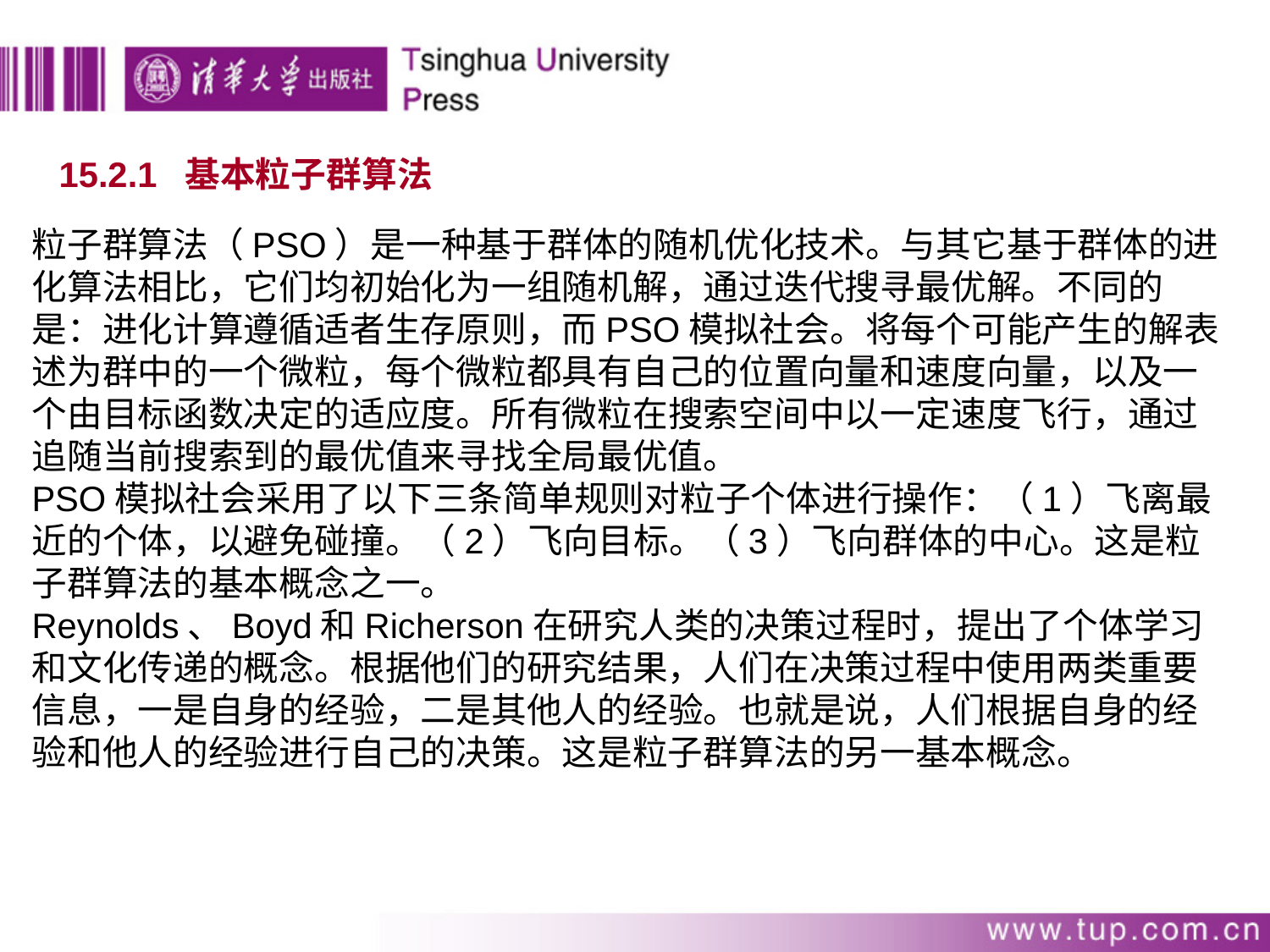

15.2.1  基本粒子群算法
粒子群算法（PSO）是一种基于群体的随机优化技术。与其它基于群体的进化算法相比，它们均初始化为一组随机解，通过迭代搜寻最优解。不同的是：进化计算遵循适者生存原则，而PSO模拟社会。将每个可能产生的解表述为群中的一个微粒，每个微粒都具有自己的位置向量和速度向量，以及一个由目标函数决定的适应度。所有微粒在搜索空间中以一定速度飞行，通过追随当前搜索到的最优值来寻找全局最优值。
PSO模拟社会采用了以下三条简单规则对粒子个体进行操作：（1）飞离最近的个体，以避免碰撞。（2）飞向目标。（3）飞向群体的中心。这是粒子群算法的基本概念之一。
Reynolds、Boyd和Richerson在研究人类的决策过程时，提出了个体学习和文化传递的概念。根据他们的研究结果，人们在决策过程中使用两类重要信息，一是自身的经验，二是其他人的经验。也就是说，人们根据自身的经验和他人的经验进行自己的决策。这是粒子群算法的另一基本概念。